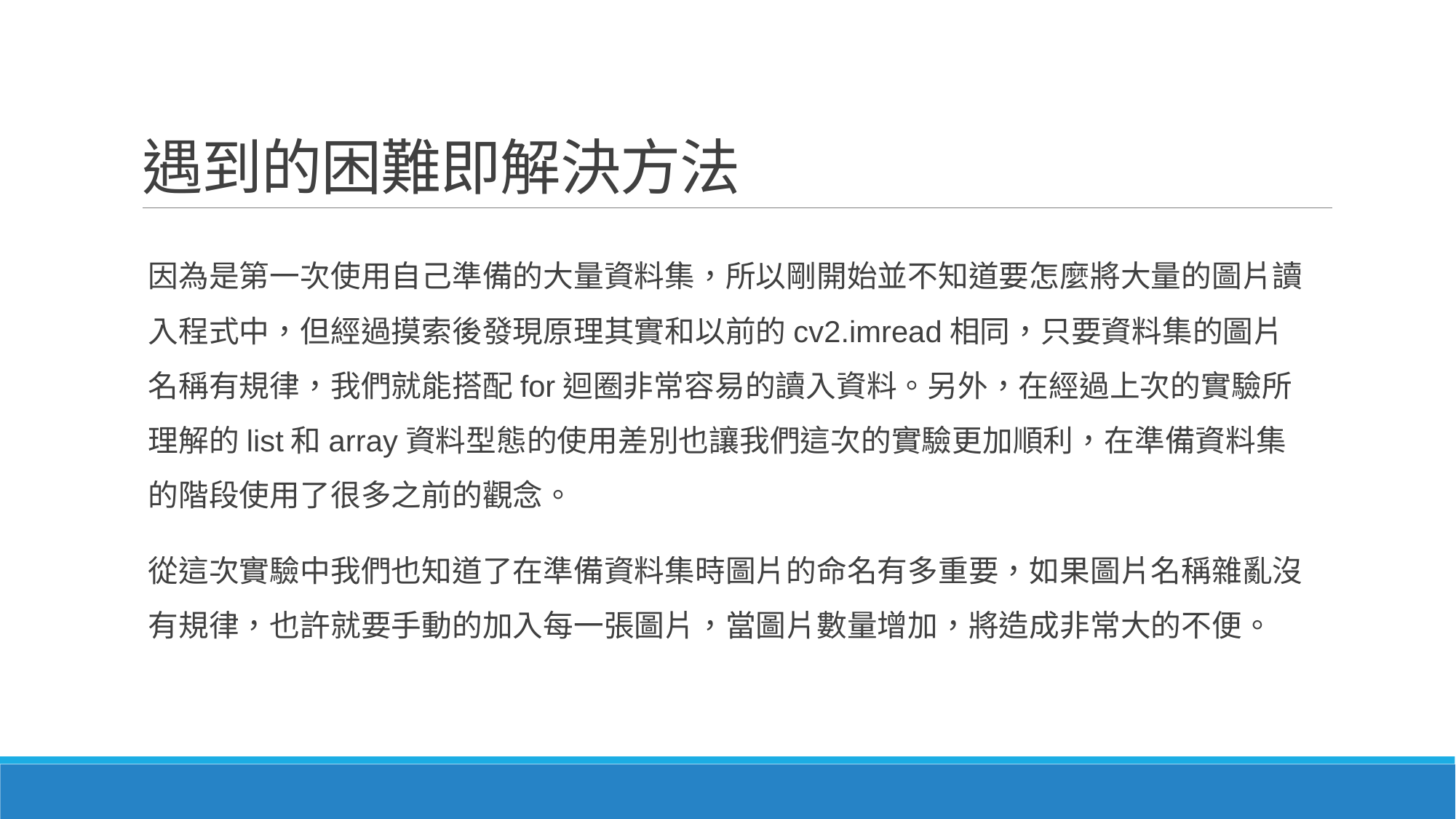

# 遇到的困難即解決方法
因為是第一次使用自己準備的大量資料集，所以剛開始並不知道要怎麼將大量的圖片讀入程式中，但經過摸索後發現原理其實和以前的cv2.imread相同，只要資料集的圖片名稱有規律，我們就能搭配for迴圈非常容易的讀入資料。另外，在經過上次的實驗所理解的list和array資料型態的使用差別也讓我們這次的實驗更加順利，在準備資料集的階段使用了很多之前的觀念。
從這次實驗中我們也知道了在準備資料集時圖片的命名有多重要，如果圖片名稱雜亂沒有規律，也許就要手動的加入每一張圖片，當圖片數量增加，將造成非常大的不便。